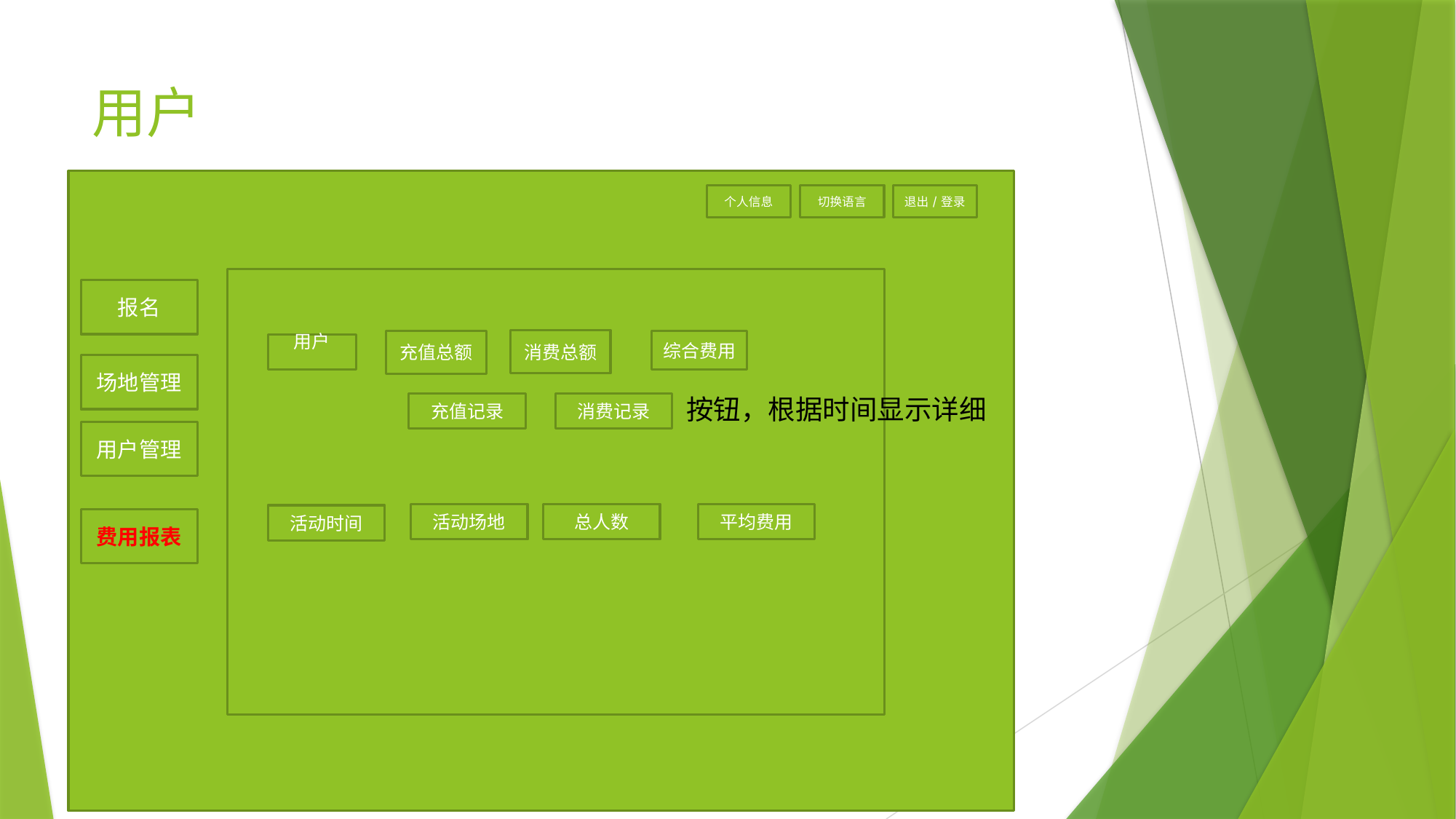

# 用户

个人信息
切换语言
退出/登录

报名
消费总额
充值总额
综合费用
用户
场地管理
按钮，根据时间显示详细
充值记录
消费记录
用户管理
活动场地
总人数
平均费用
活动时间
费用报表